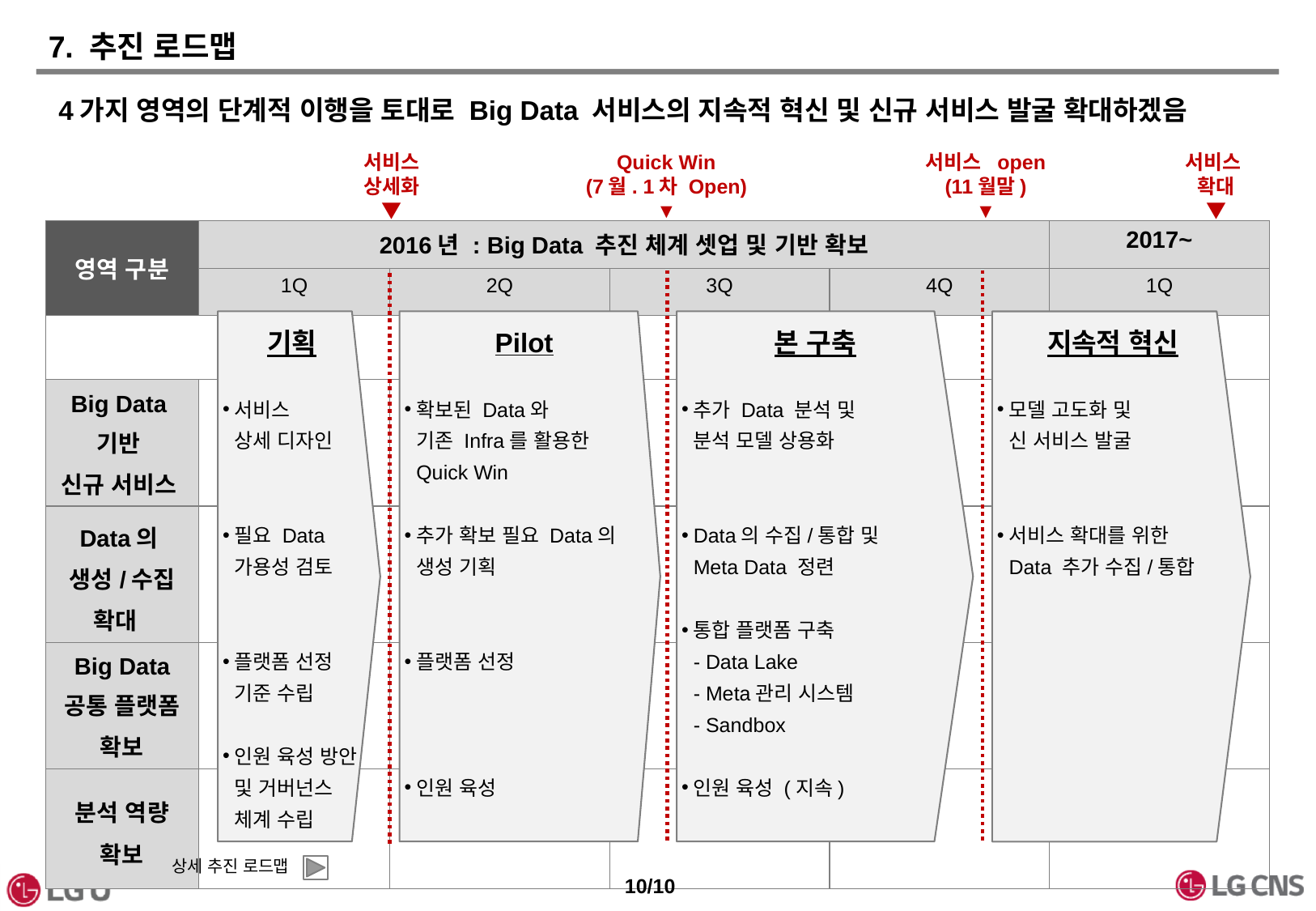

# 7. 추진 로드맵
4가지 영역의 단계적 이행을 토대로 Big Data 서비스의 지속적 혁신 및 신규 서비스 발굴 확대하겠음
서비스
상세화
▼
기획

서비스
상세 디자인

필요 Data 가용성 검토

플랫폼 선정 기준 수립

인원 육성 방안 및 거버넌스 체계 수립
Quick Win
(7월. 1차 Open)
▼
Pilot

확보된 Data와
기존 Infra를 활용한 Quick Win

추가 확보 필요 Data의 생성 기획

플랫폼 선정

인원 육성
서비스  open
(11월말)
▼
본 구축

추가 Data 분석 및
분석 모델 상용화

Data의 수집/통합 및
Meta Data 정련

통합 플랫폼 구축
- Data Lake
- Meta관리 시스템
- Sandbox

인원 육성 (지속)
서비스
확대
▼
지속적 혁신

모델 고도화 및
신 서비스 발굴

서비스 확대를 위한
Data 추가 수집/통합
| 영역 구분 | 2016년 : Big Data 추진 체계 셋업 및 기반 확보 |  |  |  | 2017~ |
| --- | --- | --- | --- | --- | --- |
|  | 1Q | 2Q | 3Q | 4Q | 1Q |
|  |  |  |  |  |  |
| Big Data 기반 신규 서비스 |  |  |  |  |  |
| Data의 생성/수집 확대 |  |  |  |  |  |
| Big Data 공통 플랫폼 확보 |  |  |  |  |  |
| 분석 역량 확보 |  |  |  |  |  |
상세 추진 로드맵

10/10